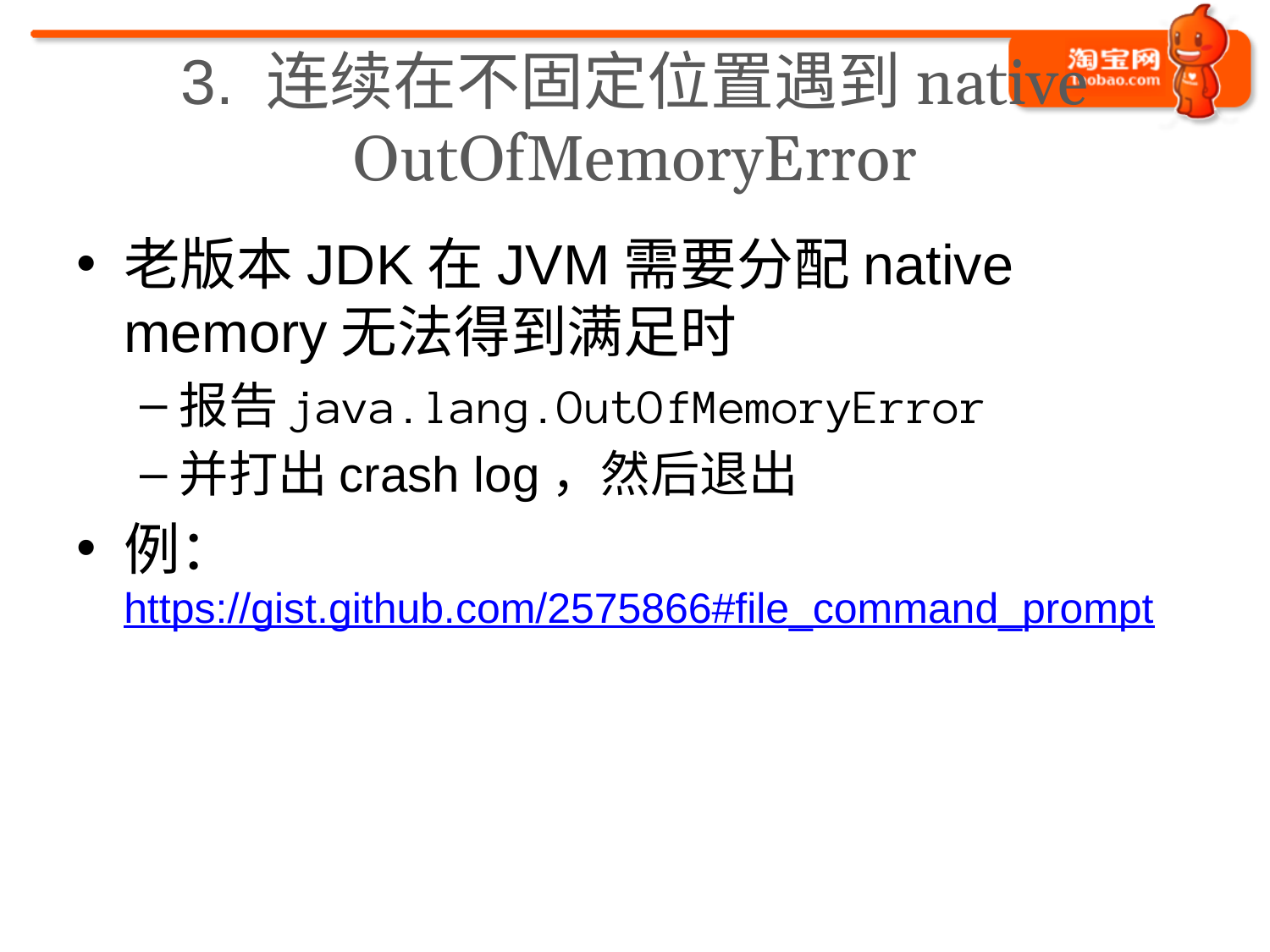

# 3. 连续在不固定位置遇到native OutOfMemoryError
老版本JDK在JVM需要分配native memory无法得到满足时
报告java.lang.OutOfMemoryError
并打出crash log，然后退出
例： https://gist.github.com/2575866#file_command_prompt